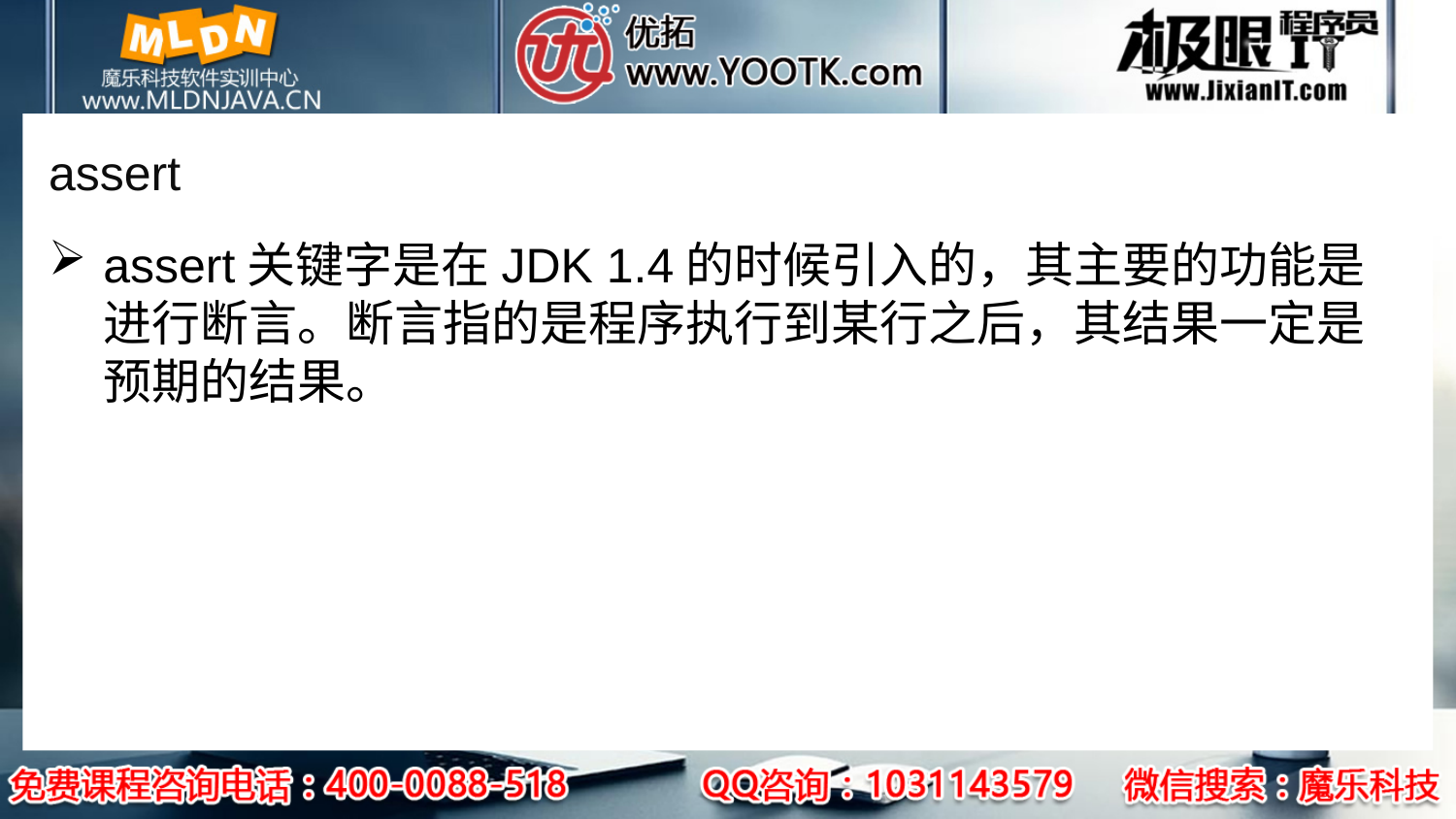

# assert
assert关键字是在JDK 1.4的时候引入的，其主要的功能是进行断言。断言指的是程序执行到某行之后，其结果一定是预期的结果。